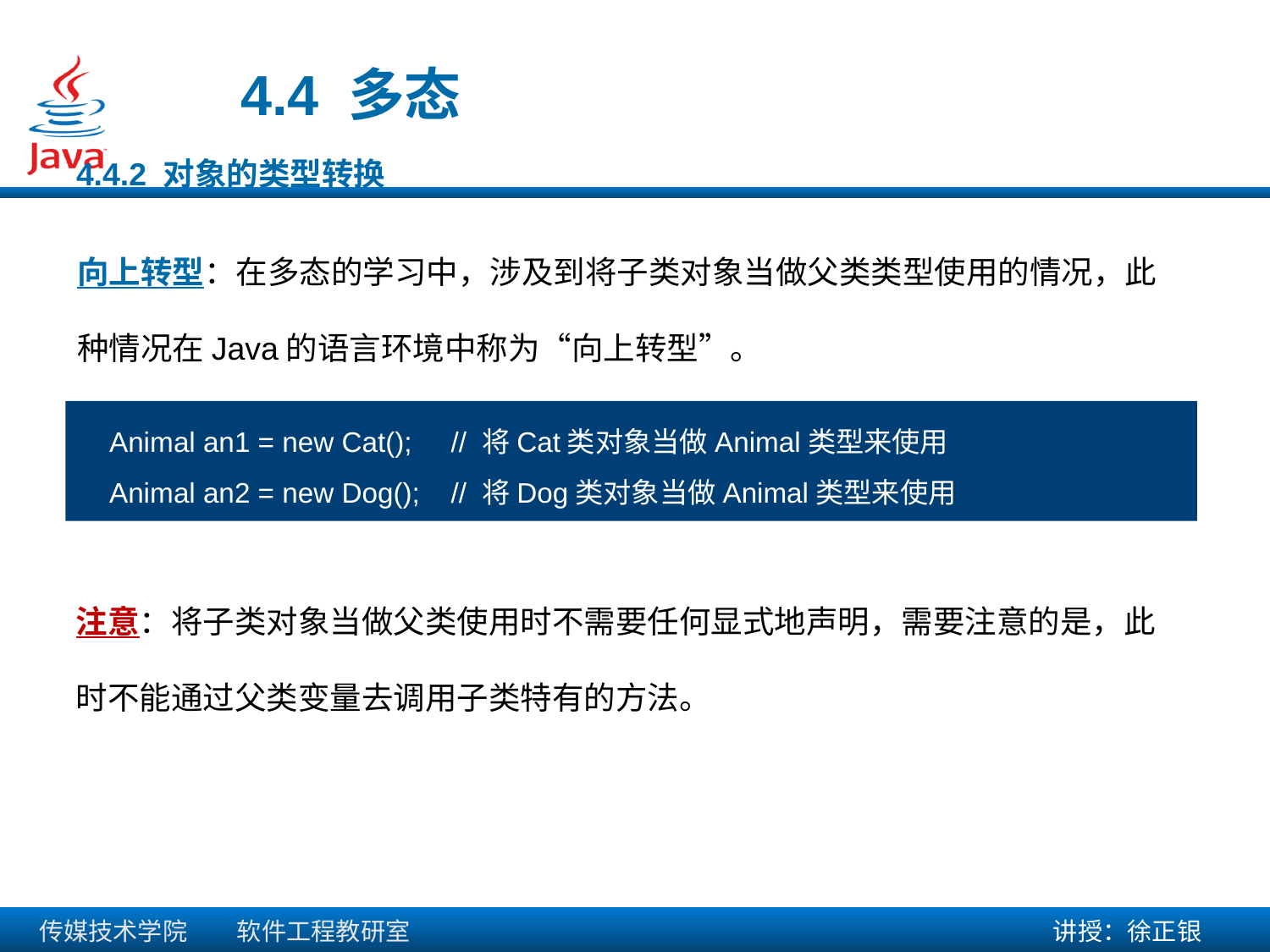

4.4 多态
4.4.2 对象的类型转换
向上转型：在多态的学习中，涉及到将子类对象当做父类类型使用的情况，此种情况在Java的语言环境中称为“向上转型”。
    Animal an1 = new Cat();     // 将Cat类对象当做Animal类型来使用
    Animal an2 = new Dog();    // 将Dog类对象当做Animal类型来使用
注意：将子类对象当做父类使用时不需要任何显式地声明，需要注意的是，此时不能通过父类变量去调用子类特有的方法。